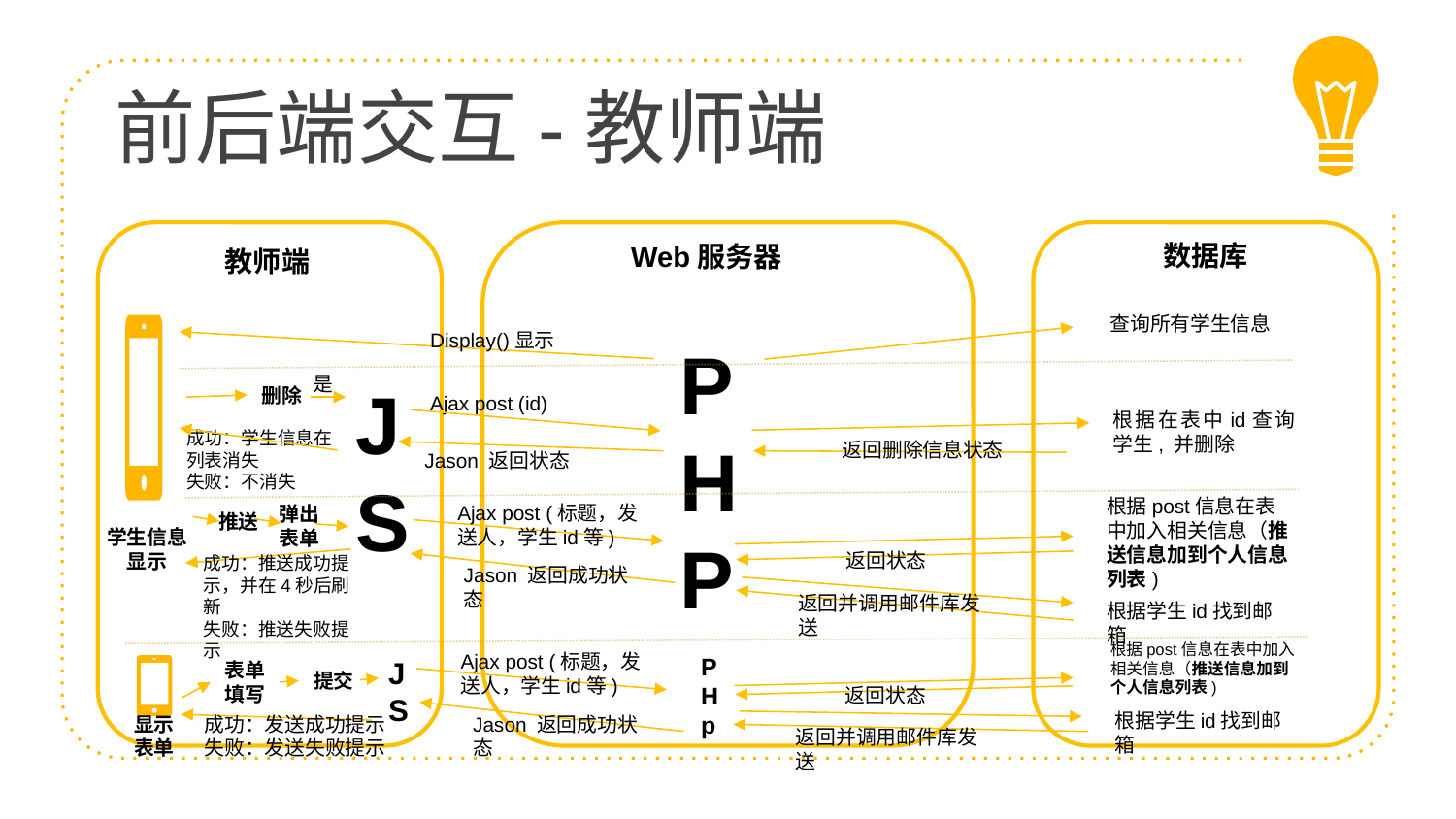

# 前后端交互-教师端

数据库
Web服务器
教师端
查询所有学生信息

Display()显示
P
H
P
是
删除
J
S
Ajax post (id)
根据在表中id查询学生, 并删除
成功：学生信息在列表消失
失败：不消失
返回删除信息状态
Jason 返回状态
根据post信息在表中加入相关信息（推送信息加到个人信息列表)
Ajax post (标题，发送人，学生id等)
弹出
表单
推送
学生信息
显示
返回状态
成功：推送成功提示，并在4秒后刷新
失败：推送失败提示
Jason 返回成功状态
返回并调用邮件库发送
根据学生id找到邮箱
根据post信息在表中加入相关信息（推送信息加到个人信息列表)
Ajax post (标题，发送人，学生id等)
P
H
p

J
S
表单
填写
提交

返回状态
根据学生id找到邮箱
Jason 返回成功状态
显示
表单
成功：发送成功提示失败：发送失败提示
返回并调用邮件库发送